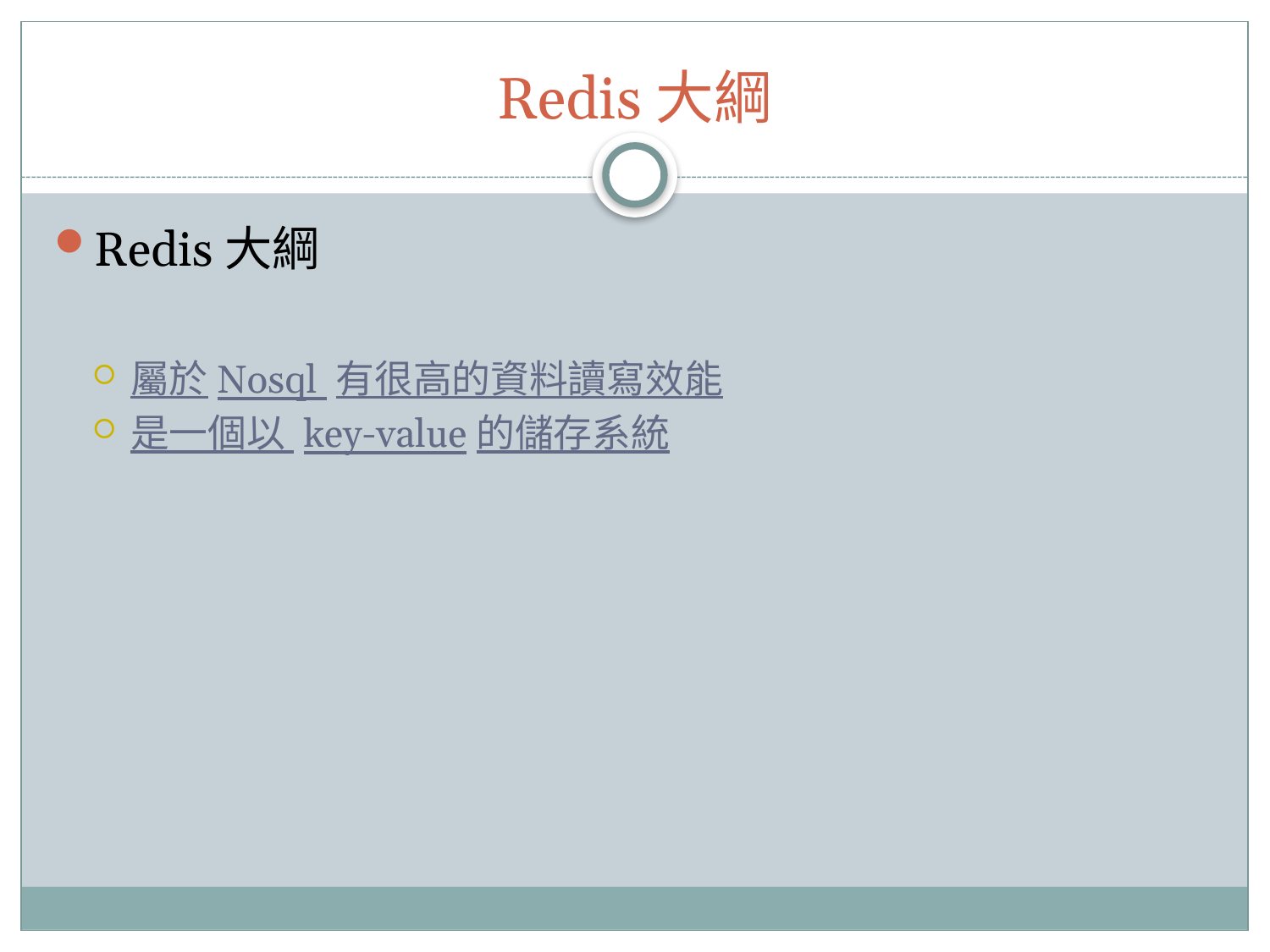

# Redis大綱
Redis大綱

屬於Nosql 有很高的資料讀寫效能
是一個以 key-value的儲存系統